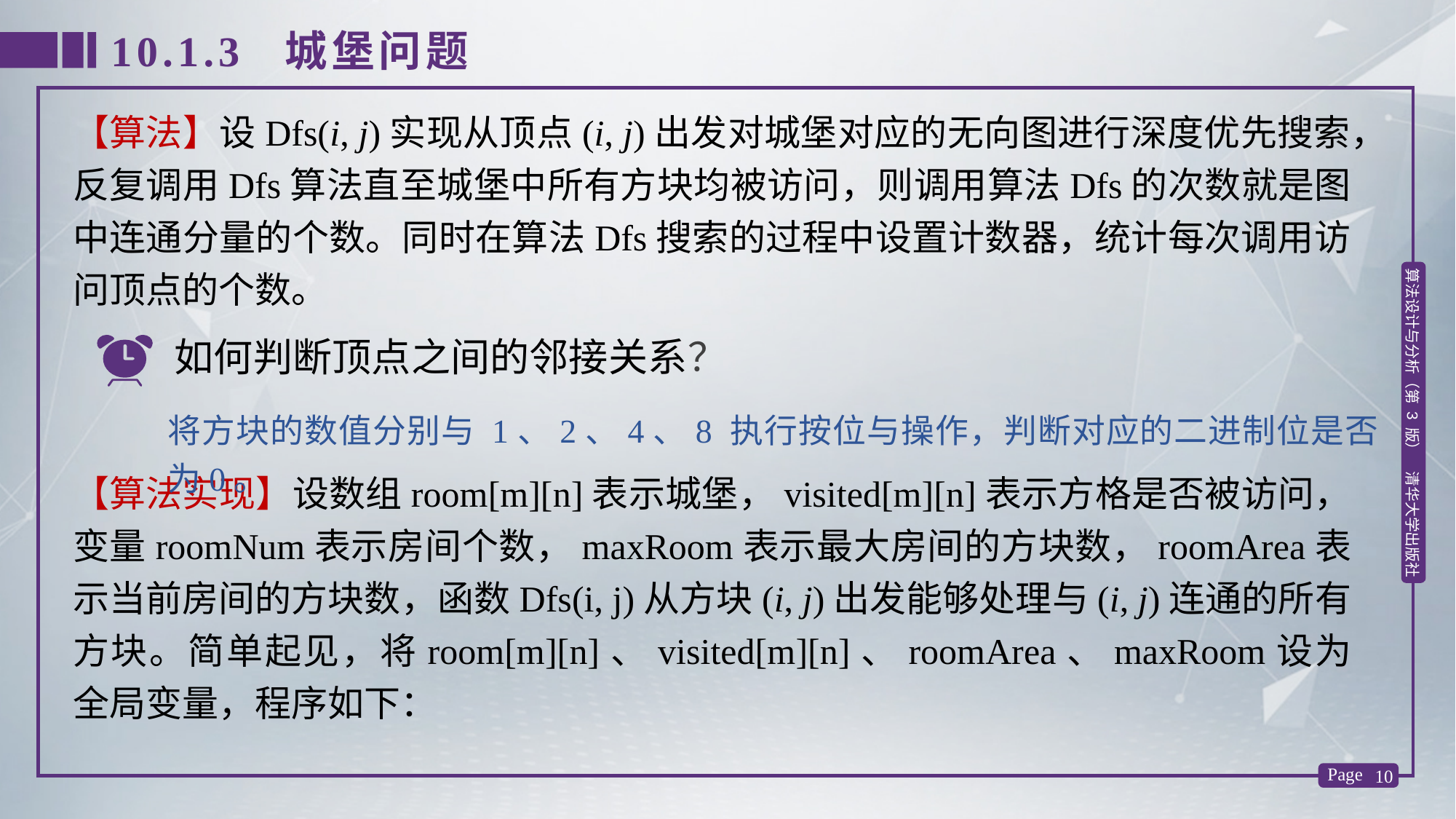

10.1.3  城堡问题
【算法】设Dfs(i, j)实现从顶点(i, j)出发对城堡对应的无向图进行深度优先搜索，反复调用Dfs算法直至城堡中所有方块均被访问，则调用算法Dfs的次数就是图中连通分量的个数。同时在算法Dfs搜索的过程中设置计数器，统计每次调用访问顶点的个数。
如何判断顶点之间的邻接关系？

将方块的数值分别与 1、2、4、8 执行按位与操作，判断对应的二进制位是否为0。
【算法实现】设数组room[m][n]表示城堡，visited[m][n]表示方格是否被访问，变量roomNum表示房间个数，maxRoom表示最大房间的方块数，roomArea表示当前房间的方块数，函数Dfs(i, j)从方块(i, j)出发能够处理与(i, j)连通的所有方块。简单起见，将room[m][n]、visited[m][n]、roomArea、maxRoom设为全局变量，程序如下：